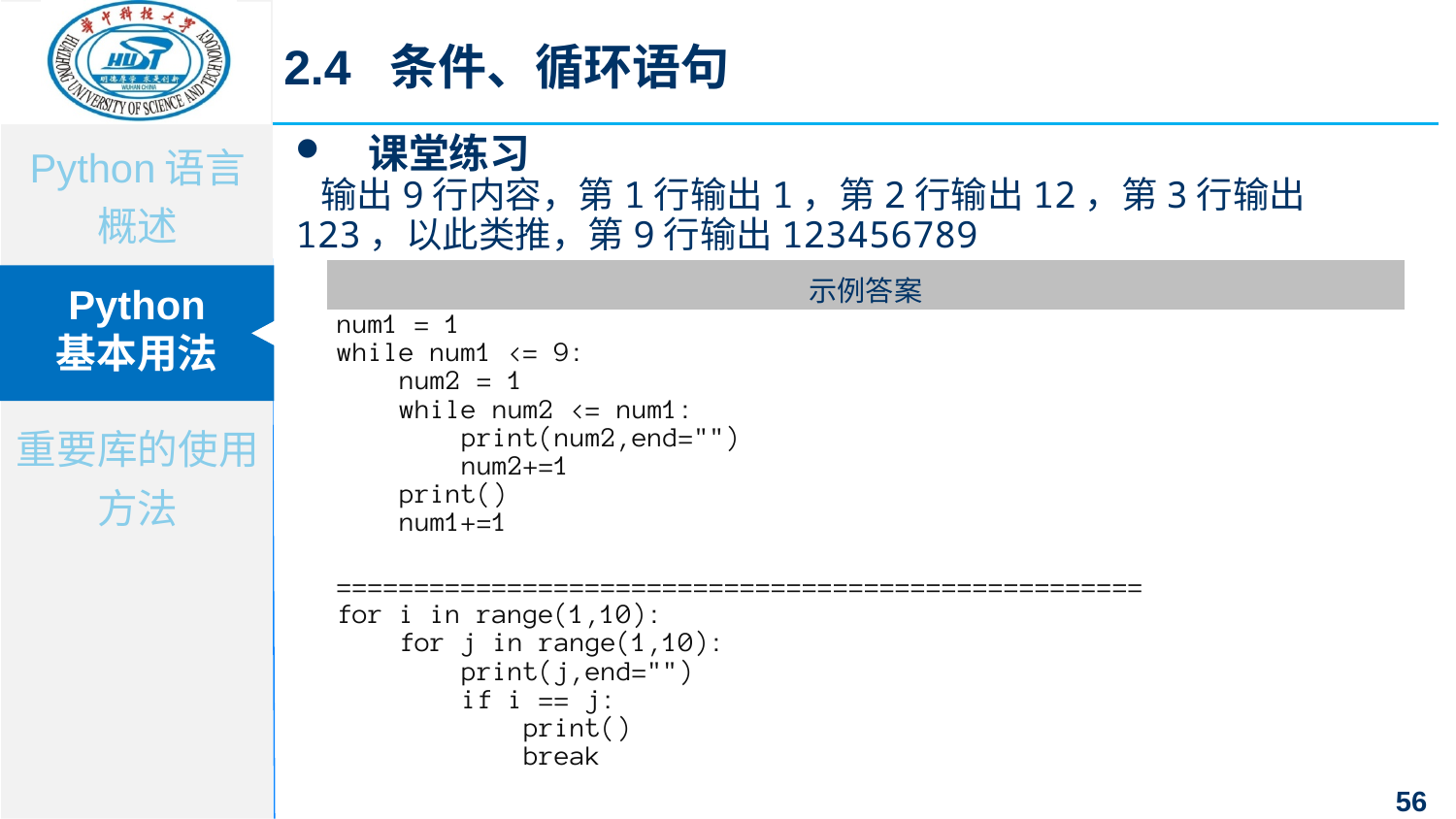

2.4  条件、循环语句
课堂练习
  输出9行内容，第1行输出1，第2行输出12，第3行输出123，以此类推，第9行输出123456789
| 示例答案 |
| --- |
| num1 = 1 while num1 <= 9: num2 = 1 while num2 <= num1: print(num2,end="") num2+=1 print() num1+=1 |
| ==================================================== for i in range(1,10): for j in range(1,10): print(j,end="") if i == j: print() break |